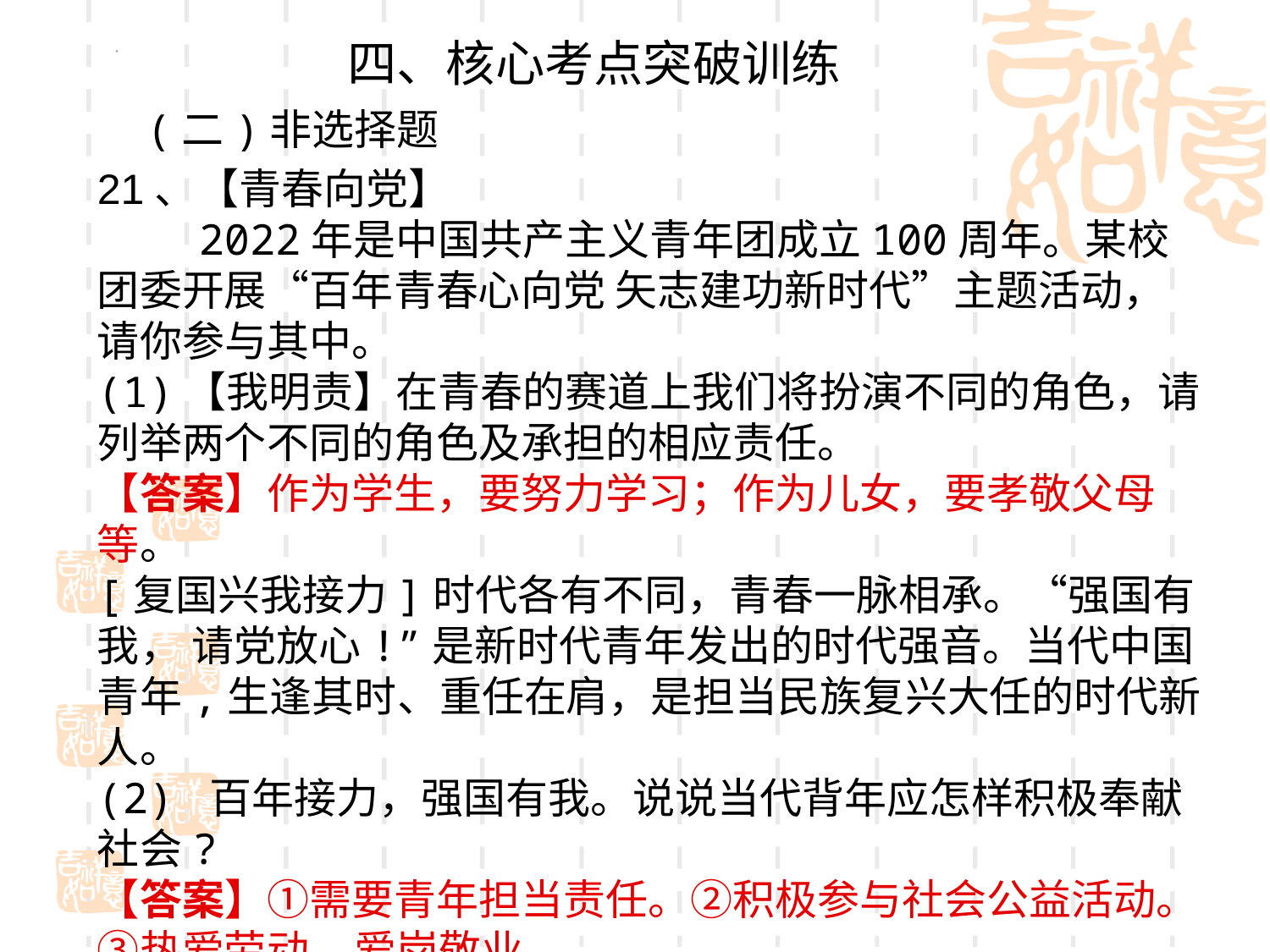

四、核心考点突破训练
 (二)非选择题
21、【青春向党】
    2022年是中国共产主义青年团成立100周年。某校团委开展“百年青春心向党 矢志建功新时代”主题活动，请你参与其中。
(1)【我明责】在青春的赛道上我们将扮演不同的角色，请列举两个不同的角色及承担的相应责任。
【答案】作为学生，要努力学习；作为儿女，要孝敬父母等。
[复国兴我接力]时代各有不同，青春一脉相承。“强国有我， 请党放心!”是新时代青年发出的时代强音。当代中国青年,生逢其时、重任在肩，是担当民族复兴大任的时代新人。
(2) 百年接力，强国有我。说说当代背年应怎样积极奉献社会?
【答案】①需要青年担当责任。②积极参与社会公益活动。③热爱劳动,爱岗敬业。